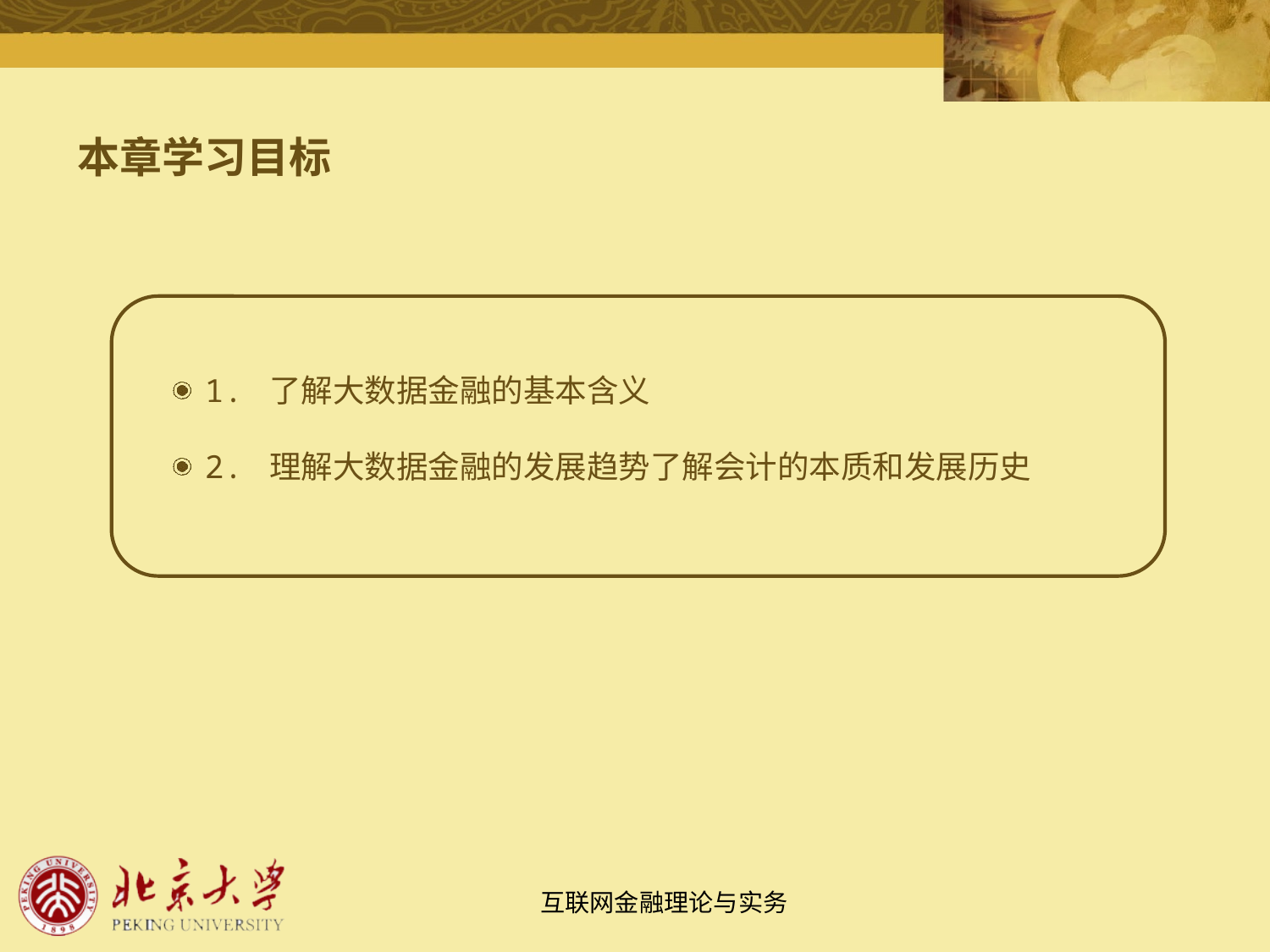

# 本章学习目标

1. 了解大数据金融的基本含义
2. 理解大数据金融的发展趋势了解会计的本质和发展历史
4